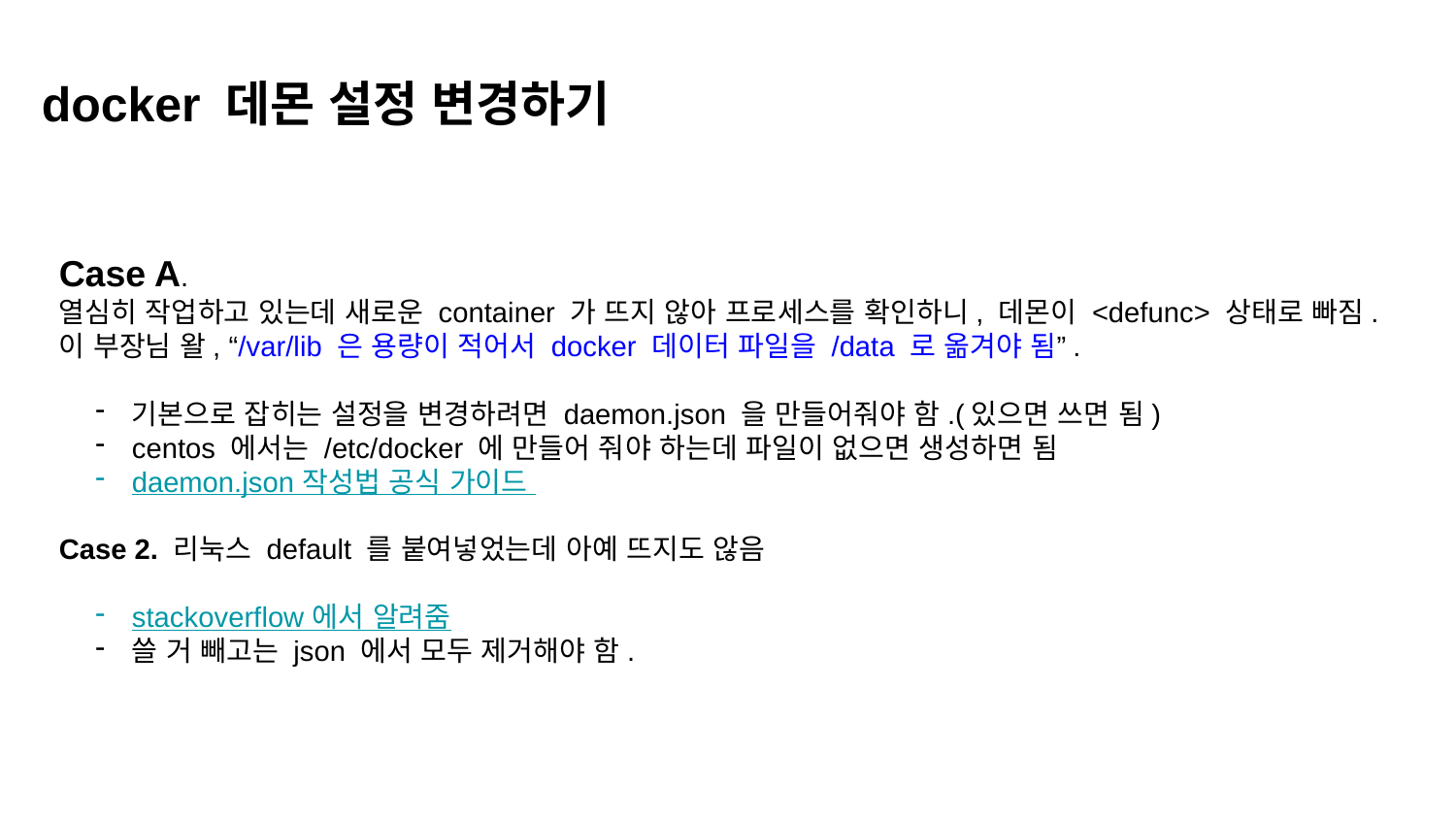

docker 데몬 설정 변경하기
Case A.
열심히 작업하고 있는데 새로운 container 가 뜨지 않아 프로세스를 확인하니, 데몬이 <defunc> 상태로 빠짐. 이 부장님 왈, “/var/lib 은 용량이 적어서 docker 데이터 파일을 /data 로 옮겨야 됨”.

기본으로 잡히는 설정을 변경하려면 daemon.json 을 만들어줘야 함.(있으면 쓰면 됨)
centos 에서는 /etc/docker 에 만들어 줘야 하는데 파일이 없으면 생성하면 됨
daemon.json 작성법 공식 가이드

Case 2. 리눅스 default 를 붙여넣었는데 아예 뜨지도 않음

stackoverflow 에서 알려줌
쓸 거 빼고는 json 에서 모두 제거해야 함.